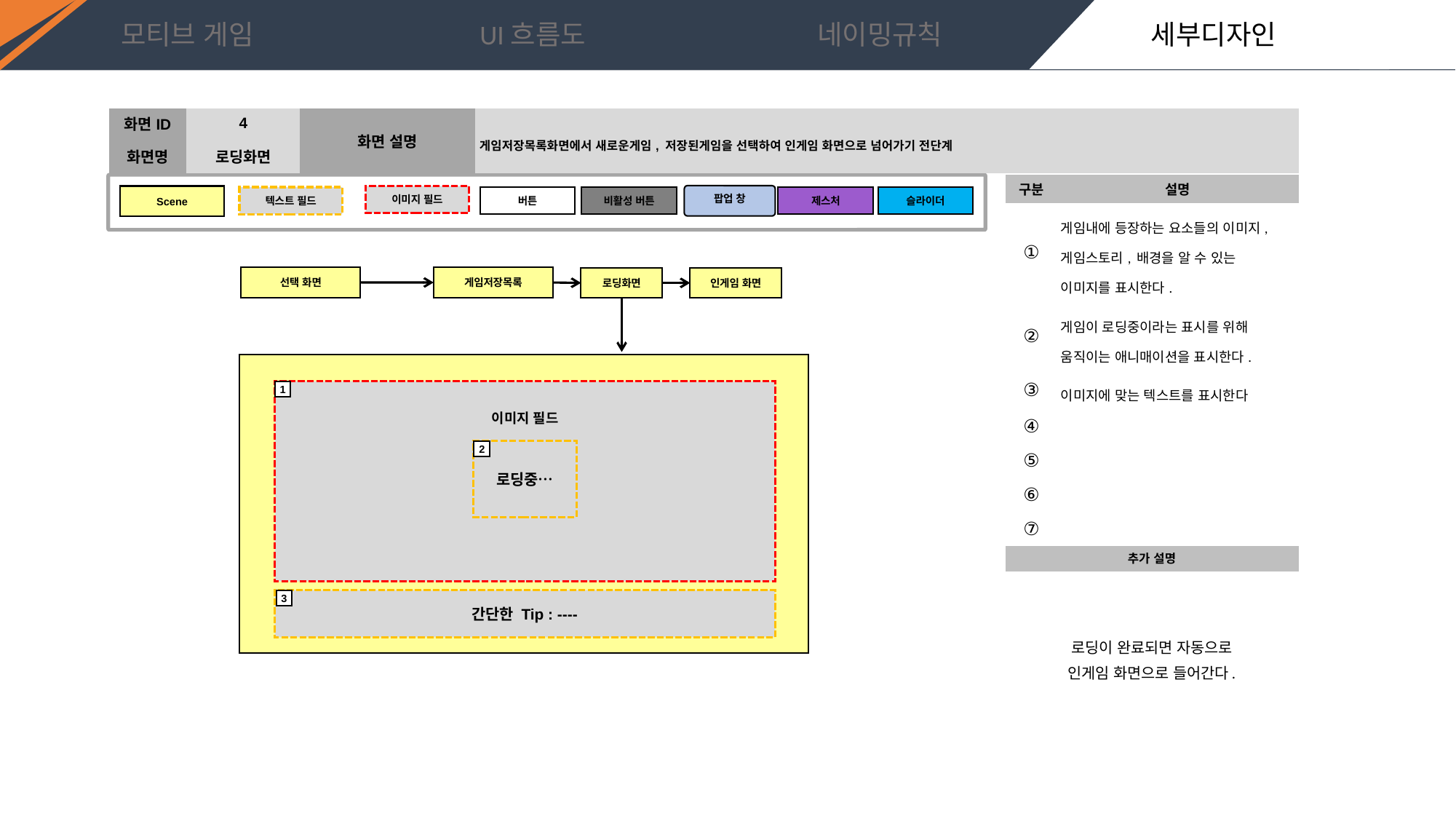

| 화면ID | 4 | 화면 설명 | 게임저장목록화면에서 새로운게임, 저장된게임을 선택하여 인게임 화면으로 넘어가기 전단계 |
| --- | --- | --- | --- |
| 화면명 | 로딩화면 |  |  |

| 구분 | 설명 |
| --- | --- |
| ① | 게임내에 등장하는 요소들의 이미지, 게임스토리, 배경을 알 수 있는 이미지를 표시한다. |
| ② | 게임이 로딩중이라는 표시를 위해 움직이는 애니매이션을 표시한다. |
| ③ | 이미지에 맞는 텍스트를 표시한다 |
| ④ |  |
| ⑤ |  |
| ⑥ |  |
| ⑦ |  |
| 추가 설명 |  |
| 로딩이 완료되면 자동으로 인게임 화면으로 들어간다. |  |
팝업 창
이미지 필드
Scene
비활성 버튼
슬라이더
제스처
텍스트 필드
버튼
선택 화면
게임저장목록
로딩화면
인게임 화면

이미지 필드

1
로딩중…
2
간단한 Tip : ----
3